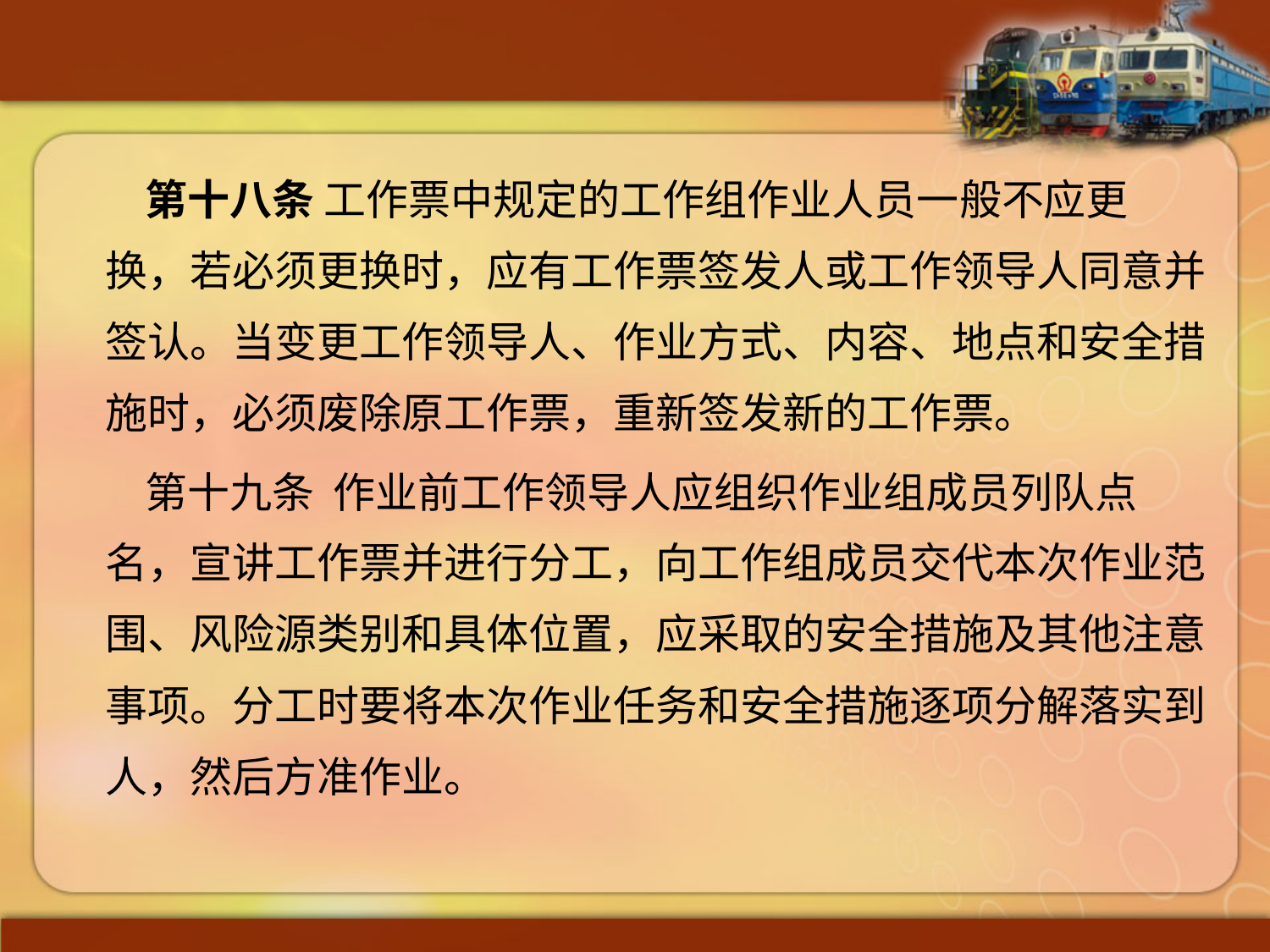

#
第十八条 工作票中规定的工作组作业人员一般不应更换，若必须更换时，应有工作票签发人或工作领导人同意并签认。当变更工作领导人、作业方式、内容、地点和安全措施时，必须废除原工作票，重新签发新的工作票。
第十九条  作业前工作领导人应组织作业组成员列队点名，宣讲工作票并进行分工，向工作组成员交代本次作业范围、风险源类别和具体位置，应采取的安全措施及其他注意事项。分工时要将本次作业任务和安全措施逐项分解落实到人，然后方准作业。